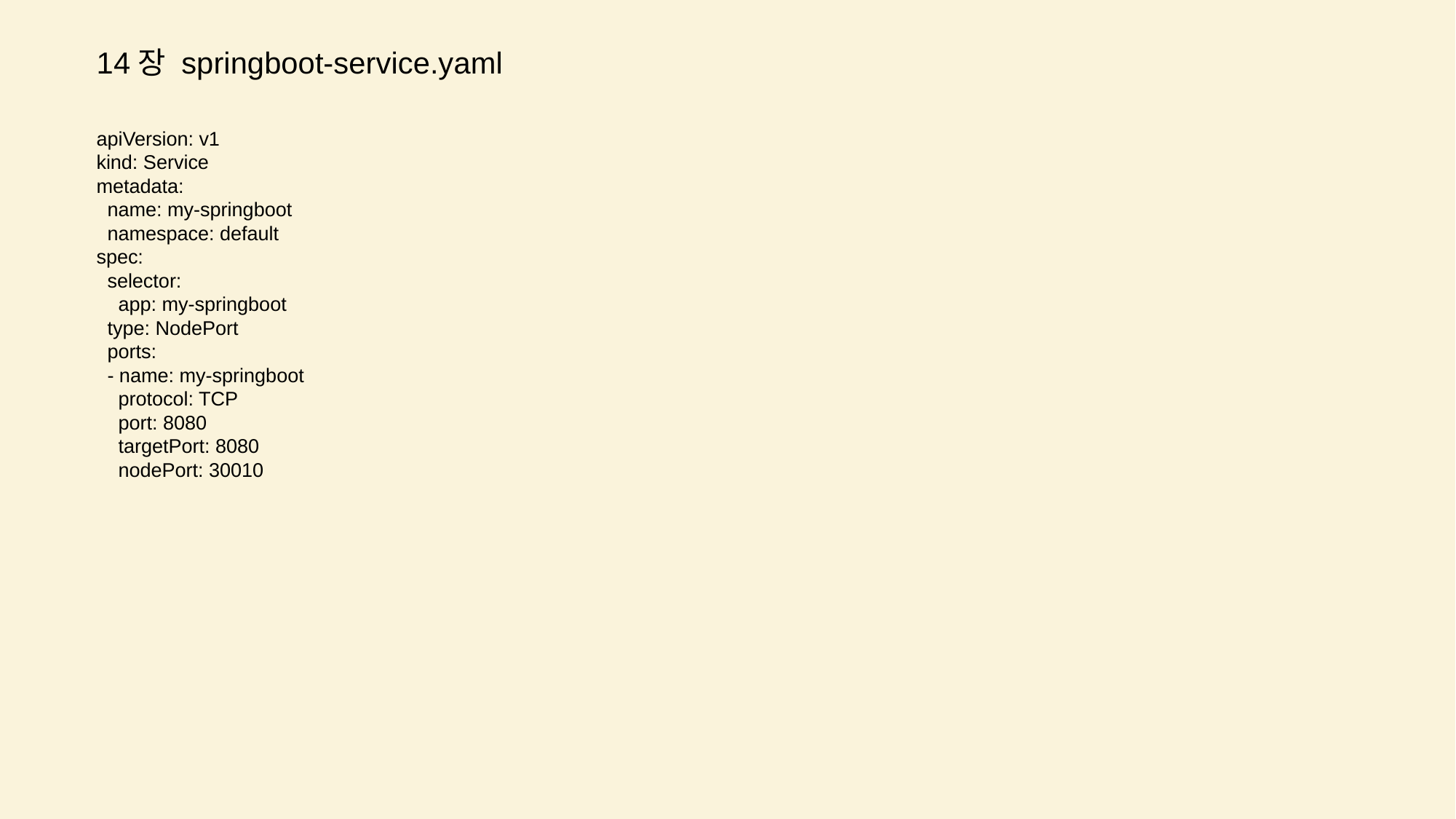

14장 springboot-service.yaml

apiVersion: v1
kind: Service
metadata:
  name: my-springboot
  namespace: default
spec:
  selector:
    app: my-springboot
  type: NodePort
  ports:
  - name: my-springboot
    protocol: TCP
    port: 8080
    targetPort: 8080
    nodePort: 30010